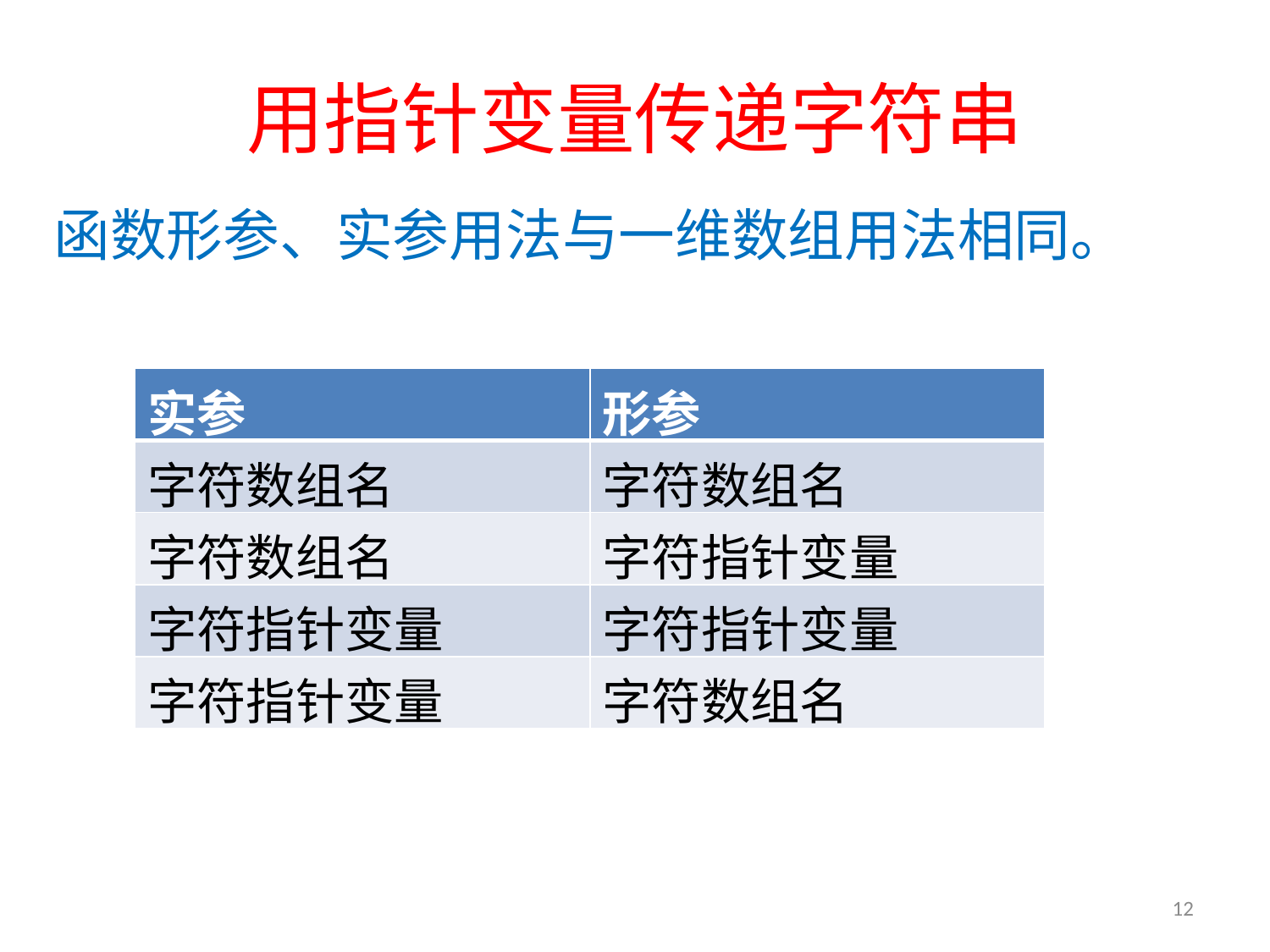

# 用指针变量传递字符串
函数形参、实参用法与一维数组用法相同。
| 实参 | 形参 |
| --- | --- |
| 字符数组名 | 字符数组名 |
| 字符数组名 | 字符指针变量 |
| 字符指针变量 | 字符指针变量 |
| 字符指针变量 | 字符数组名 |
12